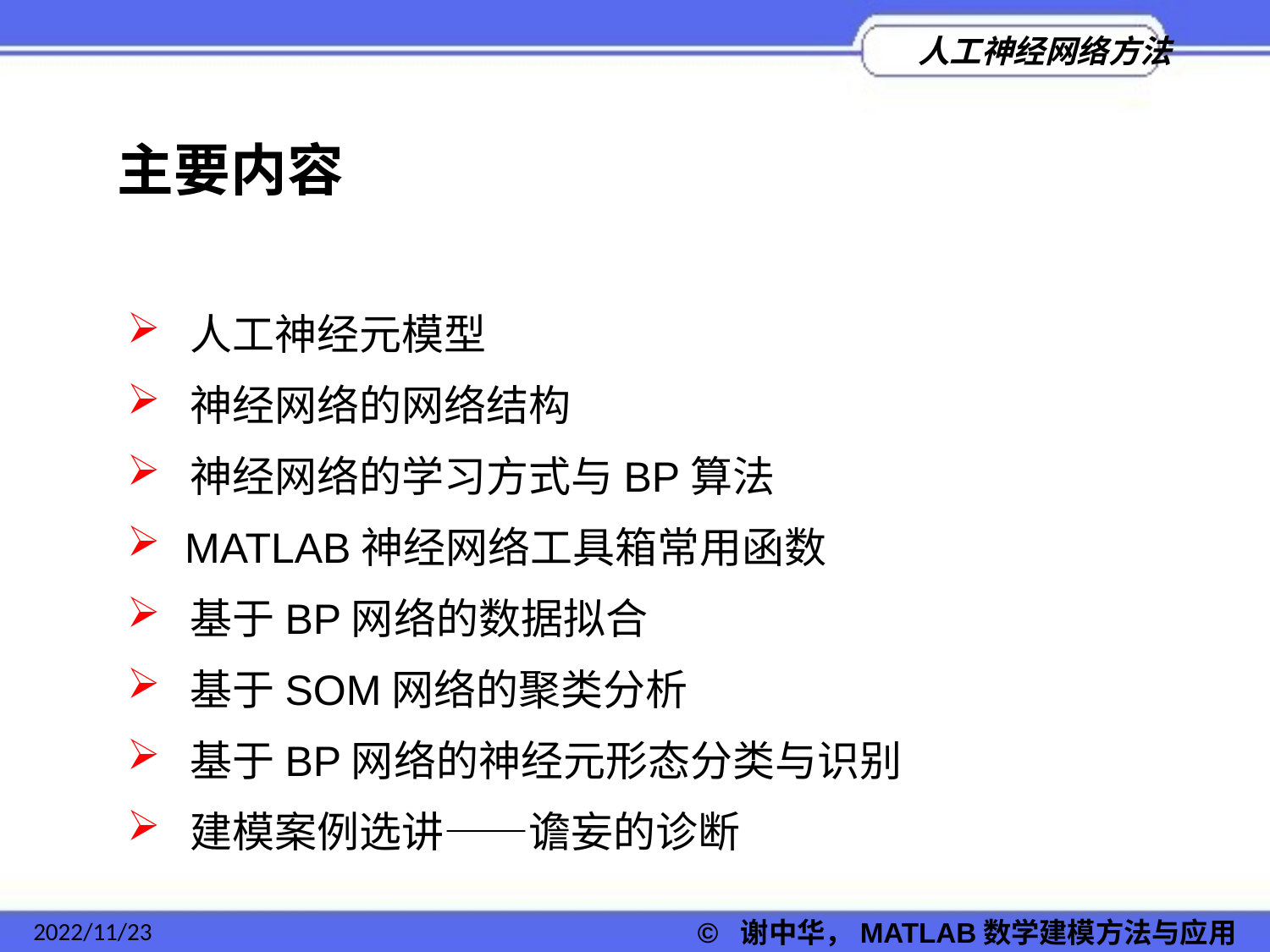

主要内容
  人工神经元模型
  神经网络的网络结构
  神经网络的学习方式与BP算法
  MATLAB神经网络工具箱常用函数
  基于BP网络的数据拟合
  基于SOM网络的聚类分析
  基于BP网络的神经元形态分类与识别
  建模案例选讲——谵妄的诊断
2022/11/23
©  谢中华，MATLAB数学建模方法与应用